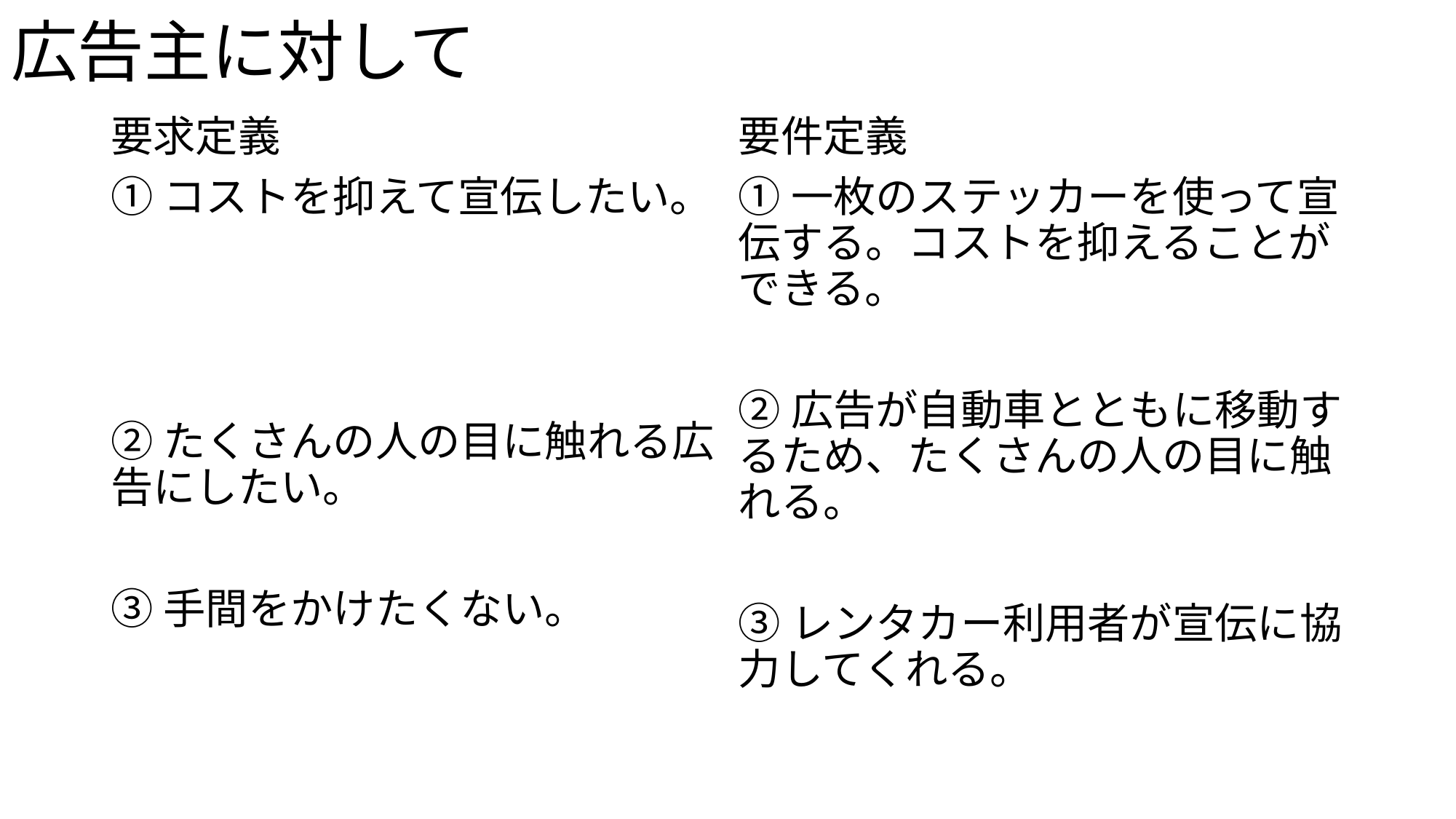

# 広告主に対して
要件定義
①一枚のステッカーを使って宣伝する。コストを抑えることができる。

②広告が自動車とともに移動するため、たくさんの人の目に触れる。

③レンタカー利用者が宣伝に協力してくれる。
要求定義
①コストを抑えて宣伝したい。

②たくさんの人の目に触れる広告にしたい。

③手間をかけたくない。